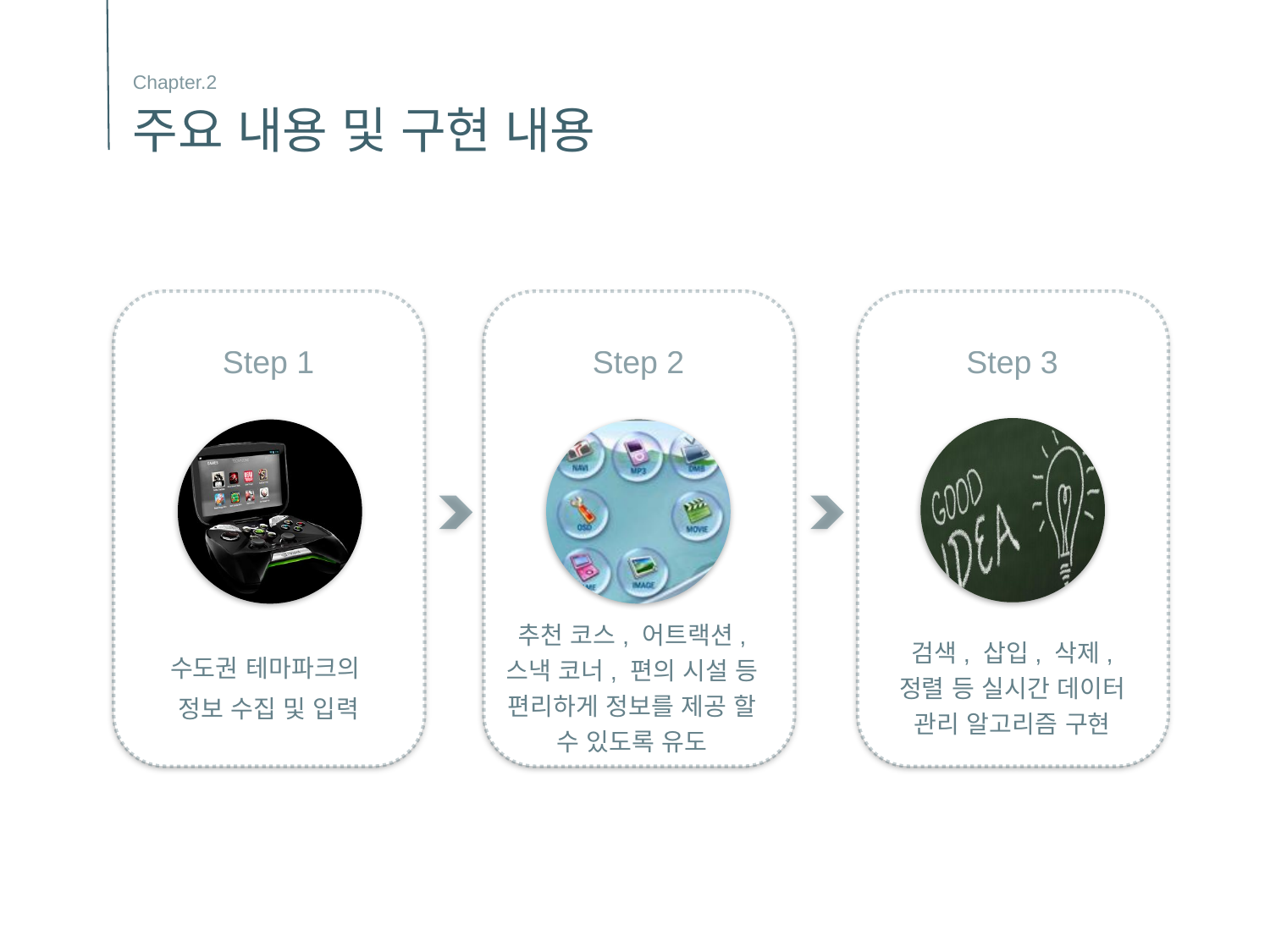

Chapter.2
주요 내용 및 구현 내용
Step 1
Step 2
Step 3

수도권 테마파크의
정보 수집 및 입력
추천 코스, 어트랙션, 스낵 코너, 편의 시설 등 편리하게 정보를 제공 할 수 있도록 유도
검색, 삽입, 삭제, 정렬 등 실시간 데이터 관리 알고리즘 구현